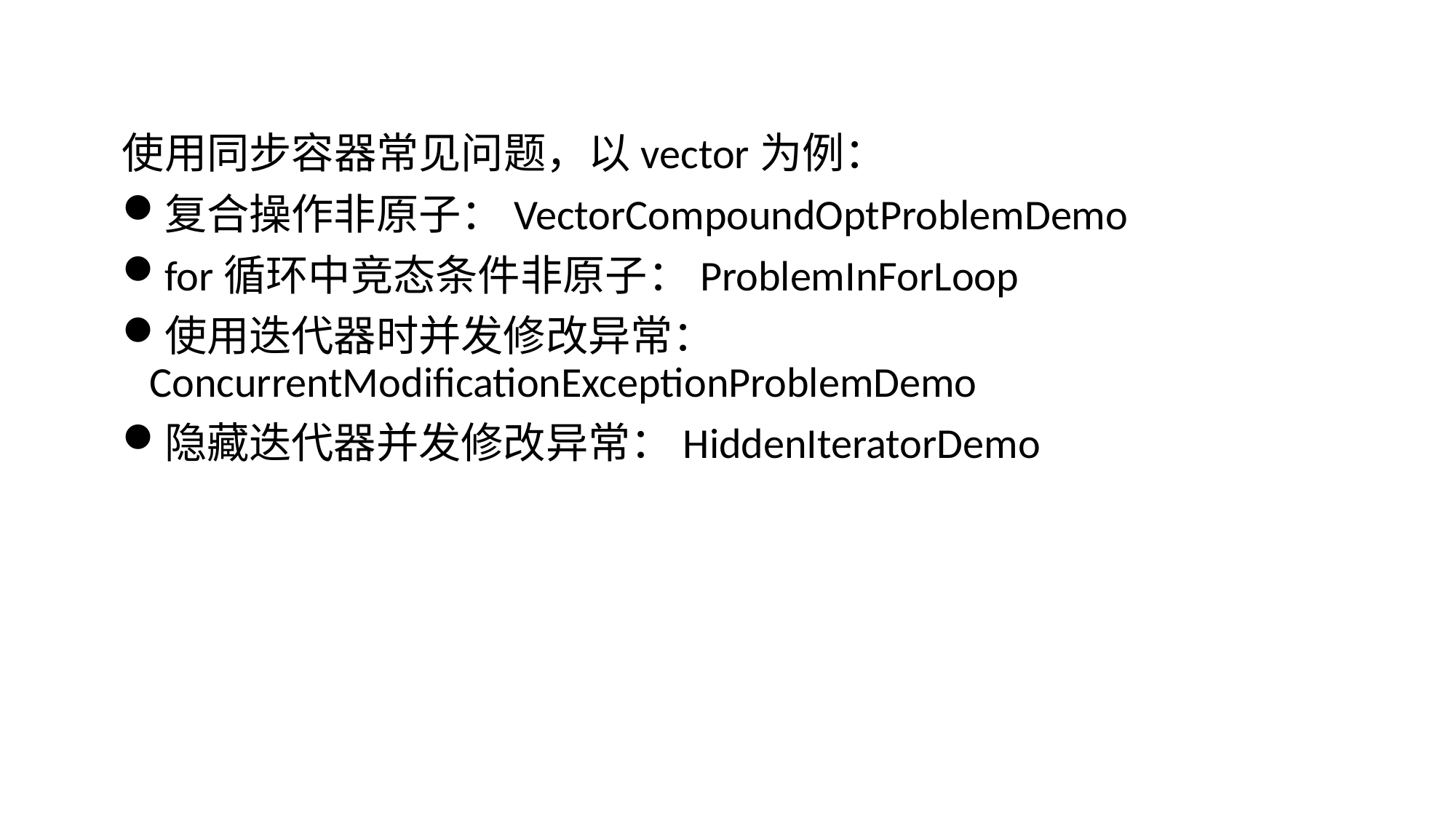

使用同步容器常见问题，以vector为例：
复合操作非原子：VectorCompoundOptProblemDemo
for循环中竞态条件非原子：ProblemInForLoop
使用迭代器时并发修改异常：ConcurrentModificationExceptionProblemDemo
隐藏迭代器并发修改异常：HiddenIteratorDemo